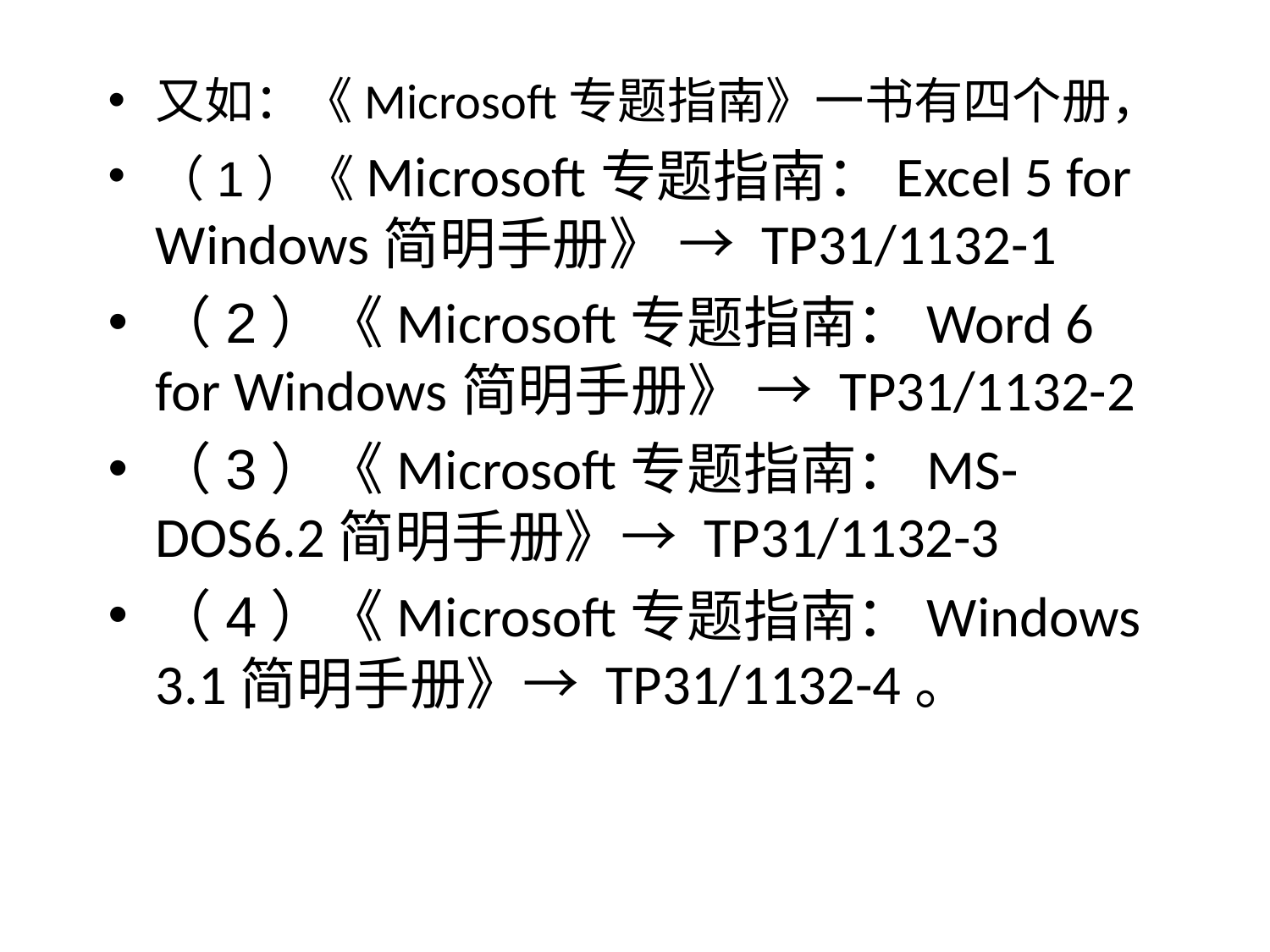

又如：《Microsoft专题指南》一书有四个册，
（1）《Microsoft专题指南：Excel 5 for Windows简明手册》 → TP31/1132-1
（2）《Microsoft专题指南：Word 6 for Windows简明手册》 → TP31/1132-2
（3）《Microsoft专题指南：MS-DOS6.2简明手册》→ TP31/1132-3
（4）《Microsoft专题指南：Windows 3.1简明手册》→ TP31/1132-4。